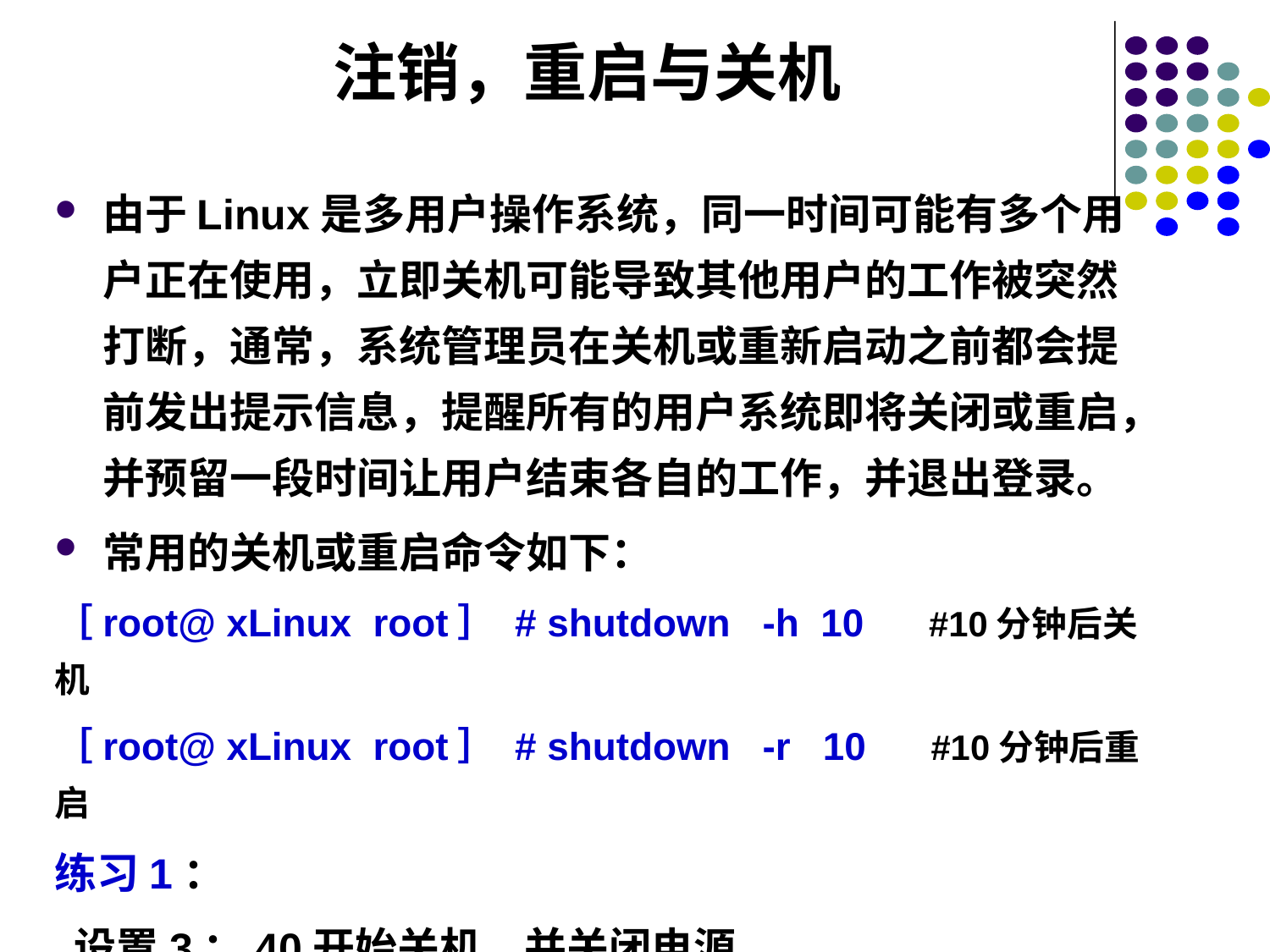

# 注销，重启与关机
由于Linux是多用户操作系统，同一时间可能有多个用户正在使用，立即关机可能导致其他用户的工作被突然打断，通常，系统管理员在关机或重新启动之前都会提前发出提示信息，提醒所有的用户系统即将关闭或重启，并预留一段时间让用户结束各自的工作，并退出登录。
常用的关机或重启命令如下：
［root@ xLinux  root］ # shutdown   -h  10      #10分钟后关机
［root@ xLinux  root］ # shutdown   -r   10      #10分钟后重启
练习1：
 设置3：40开始关机，并关闭电源。